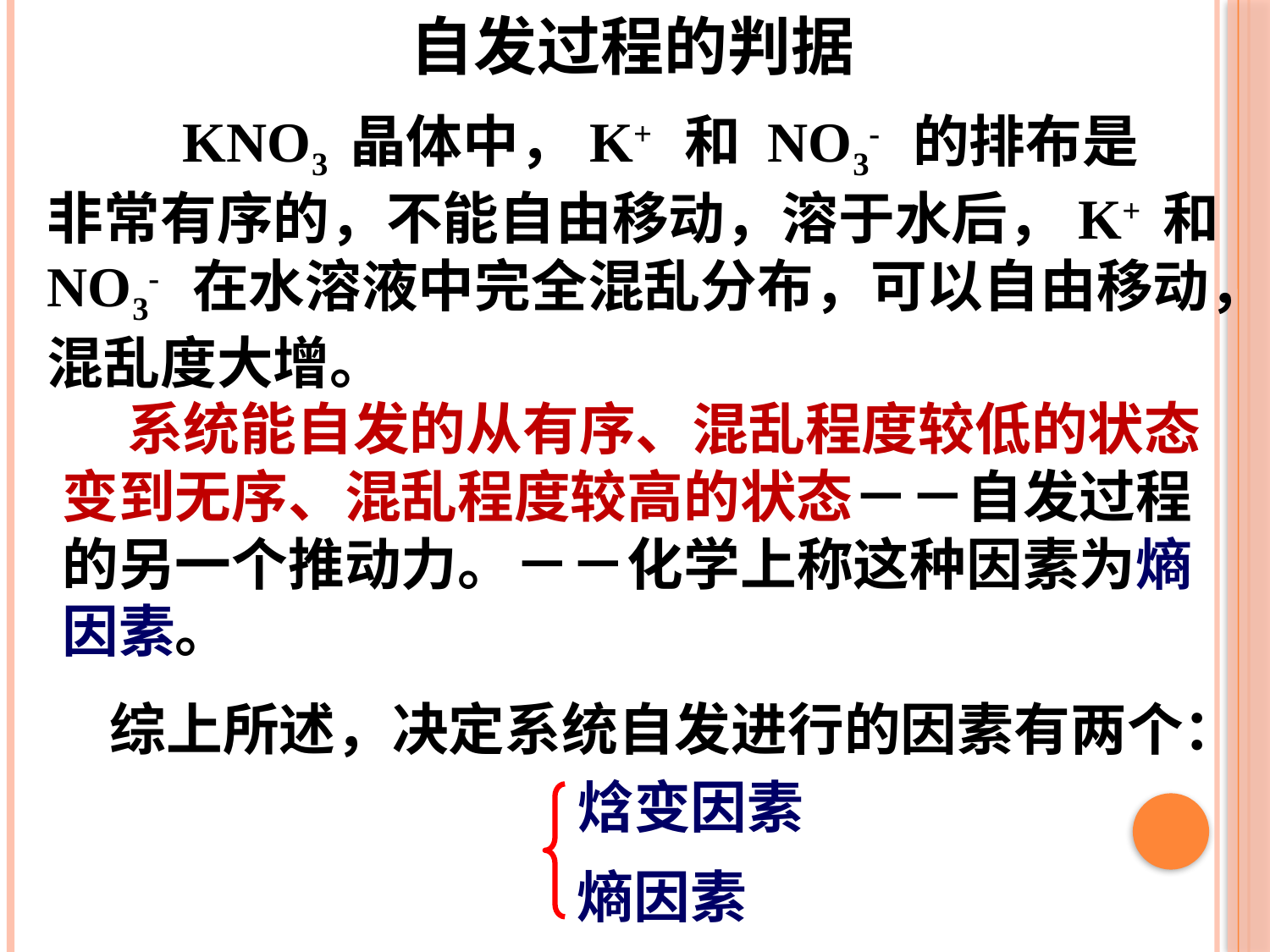

自发过程的判据
    KNO3 晶体中，K+ 和 NO3- 的排布是
非常有序的，不能自由移动，溶于水后，K+ 和NO3- 在水溶液中完全混乱分布，可以自由移动，混乱度大增。
    系统能自发的从有序、混乱程度较低的状态变到无序、混乱程度较高的状态－－自发过程的另一个推动力。－－化学上称这种因素为熵因素。
   综上所述，决定系统自发进行的因素有两个：
焓变因素

熵因素
92